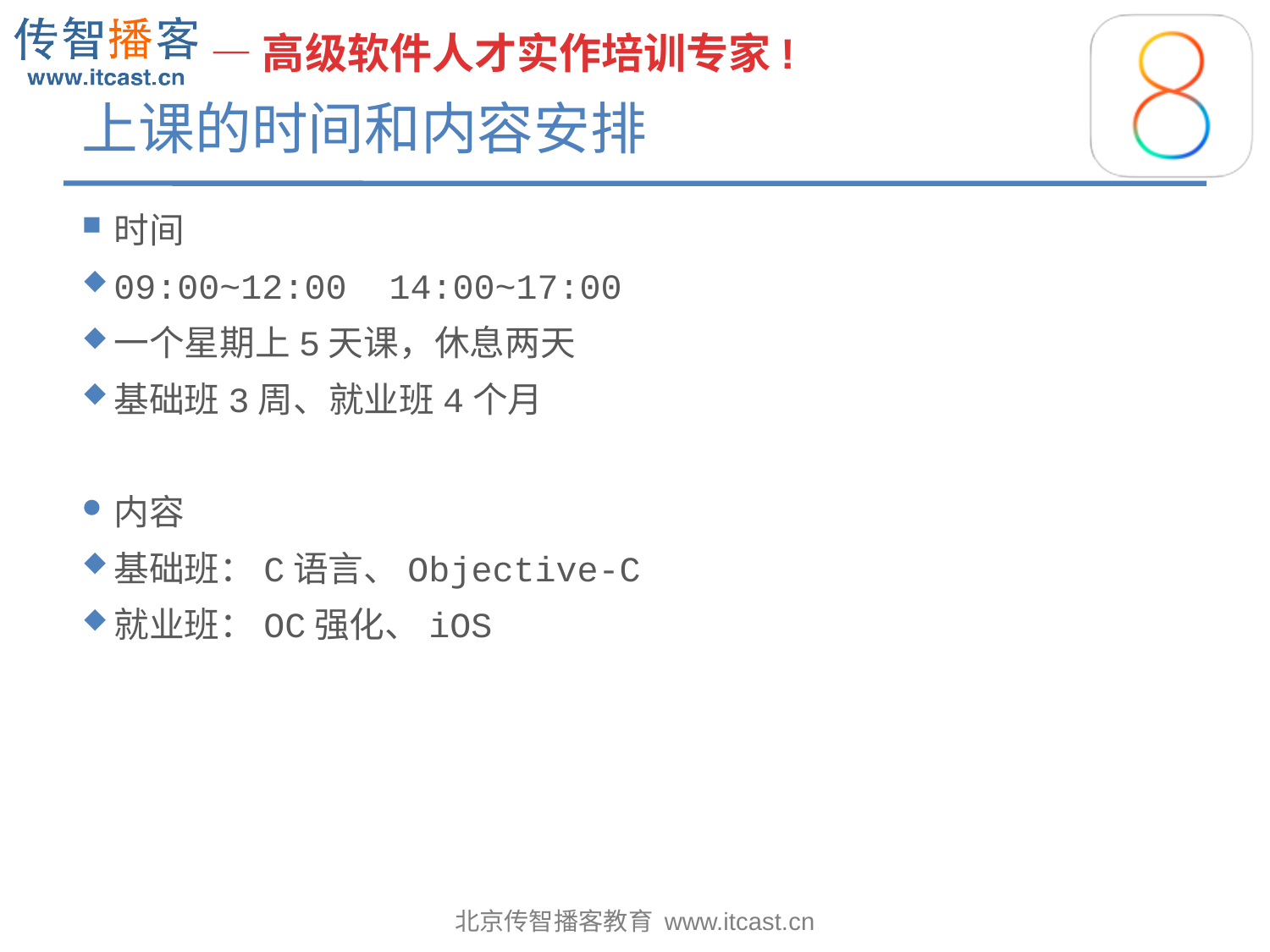

# 上课的时间和内容安排
时间
09:00~12:00  14:00~17:00
一个星期上5天课，休息两天
基础班3周、就业班4个月

内容
基础班：C语言、Objective-C
就业班：OC强化、iOS